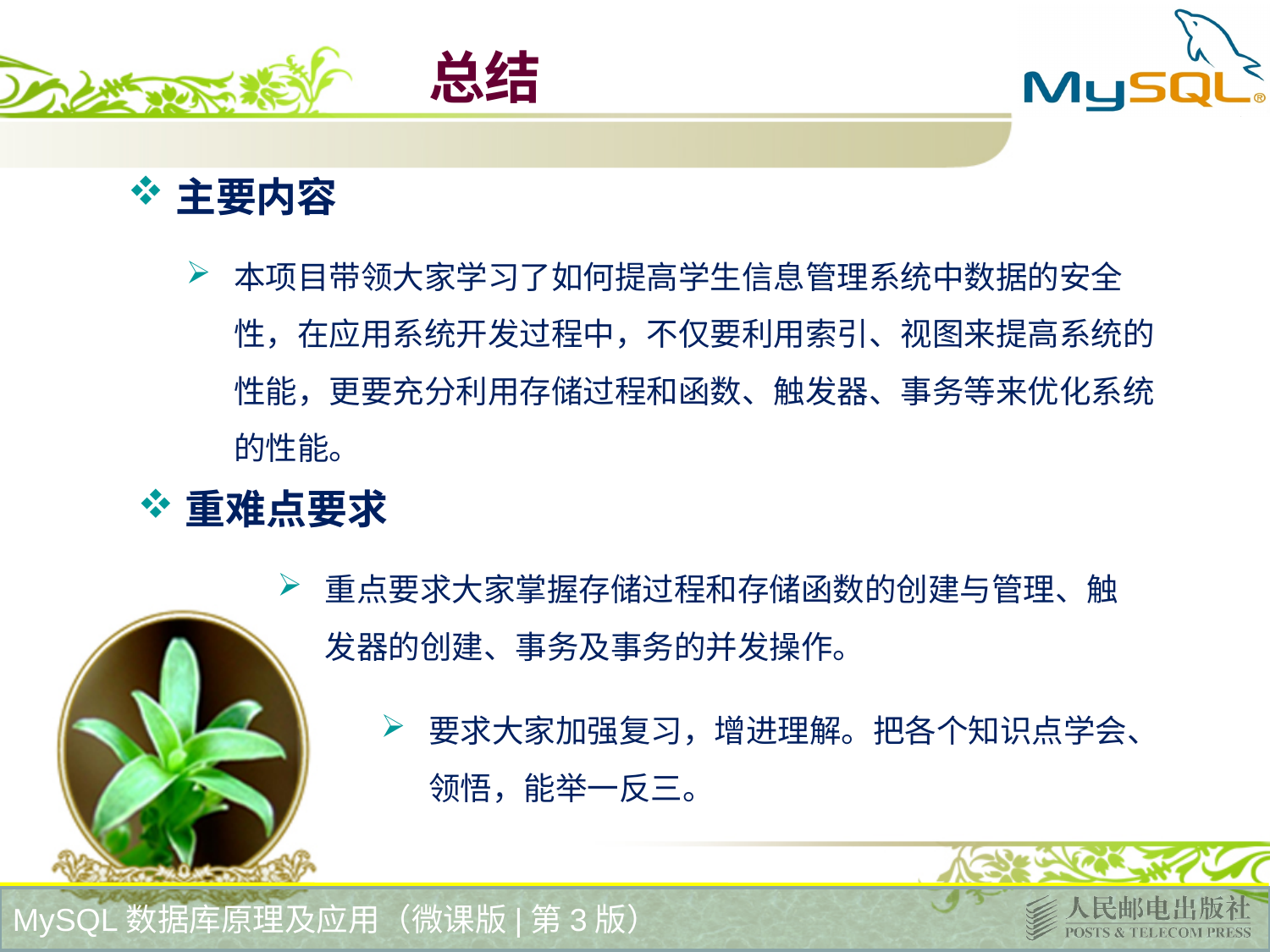

# 总结
主要内容
本项目带领大家学习了如何提高学生信息管理系统中数据的安全性，在应用系统开发过程中，不仅要利用索引、视图来提高系统的性能，更要充分利用存储过程和函数、触发器、事务等来优化系统的性能。
重难点要求
重点要求大家掌握存储过程和存储函数的创建与管理、触发器的创建、事务及事务的并发操作。
要求大家加强复习，增进理解。把各个知识点学会、领悟，能举一反三。